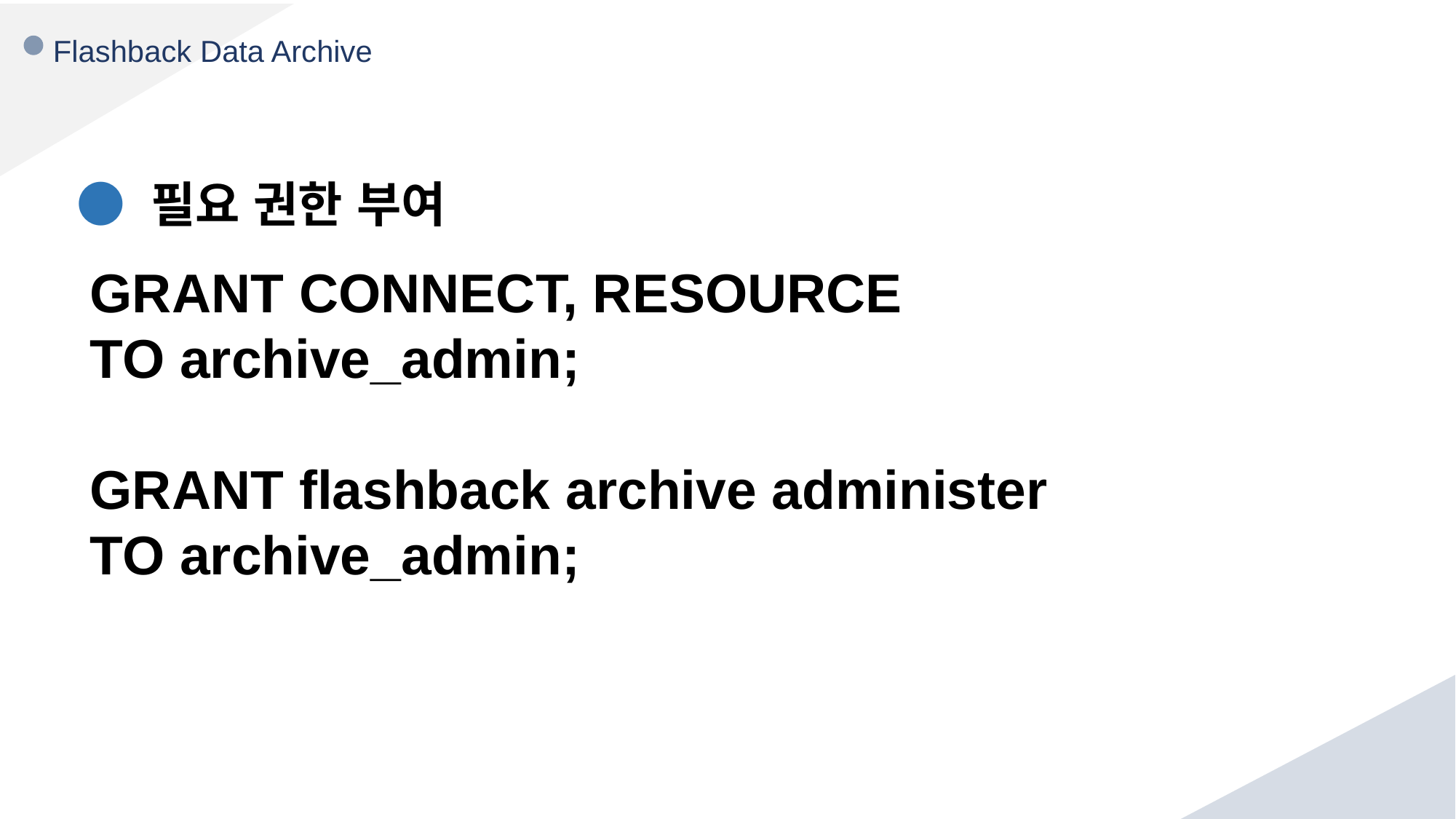

Flashback Data Archive

● 필요 권한 부여
GRANT CONNECT, RESOURCE
TO archive_admin;

GRANT flashback archive administer
TO archive_admin;